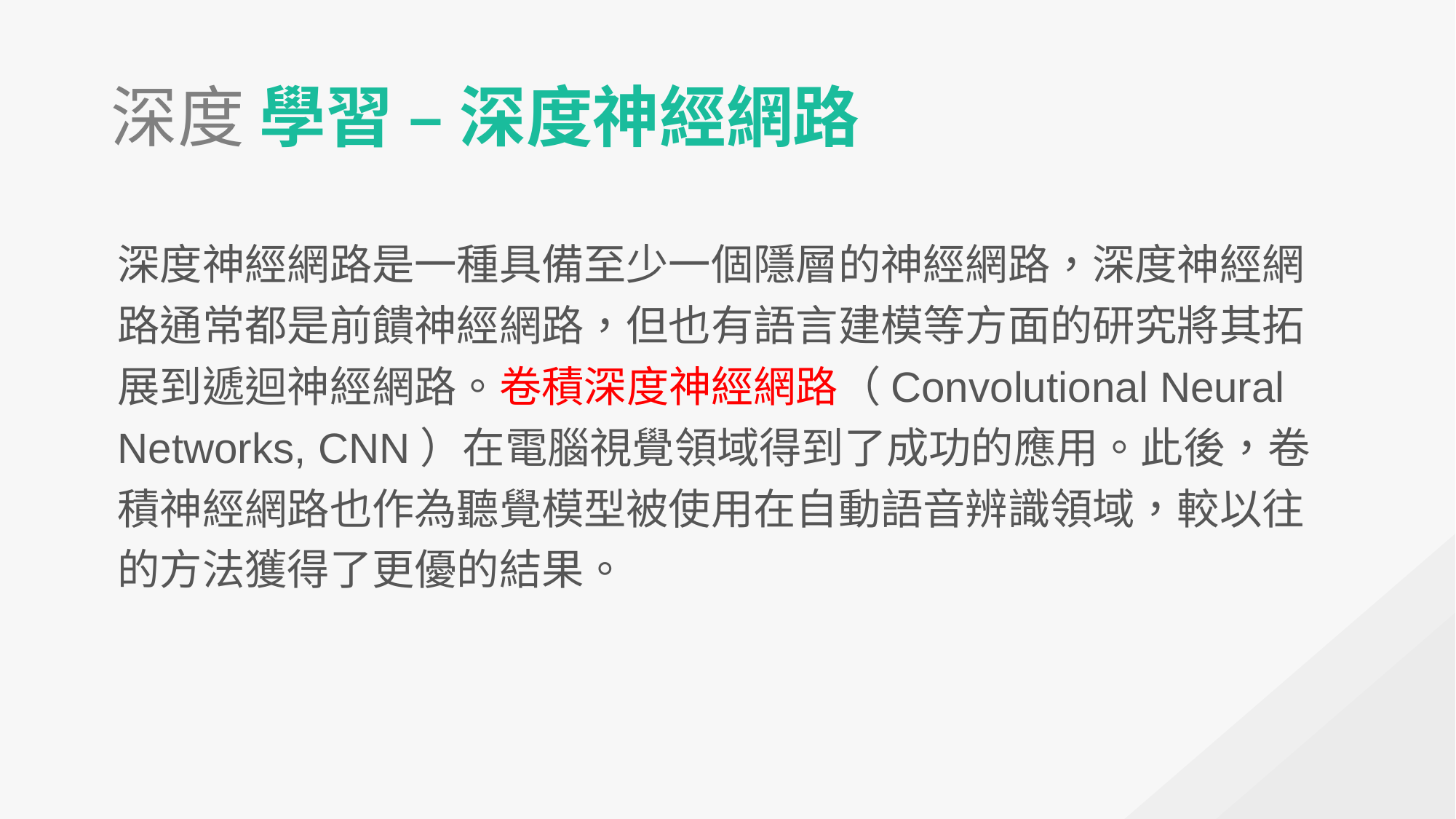

深度 學習 – 深度神經網路
深度神經網路是一種具備至少一個隱層的神經網路，深度神經網路通常都是前饋神經網路，但也有語言建模等方面的研究將其拓展到遞迴神經網路。卷積深度神經網路（Convolutional Neural Networks, CNN）在電腦視覺領域得到了成功的應用。此後，卷積神經網路也作為聽覺模型被使用在自動語音辨識領域，較以往的方法獲得了更優的結果。